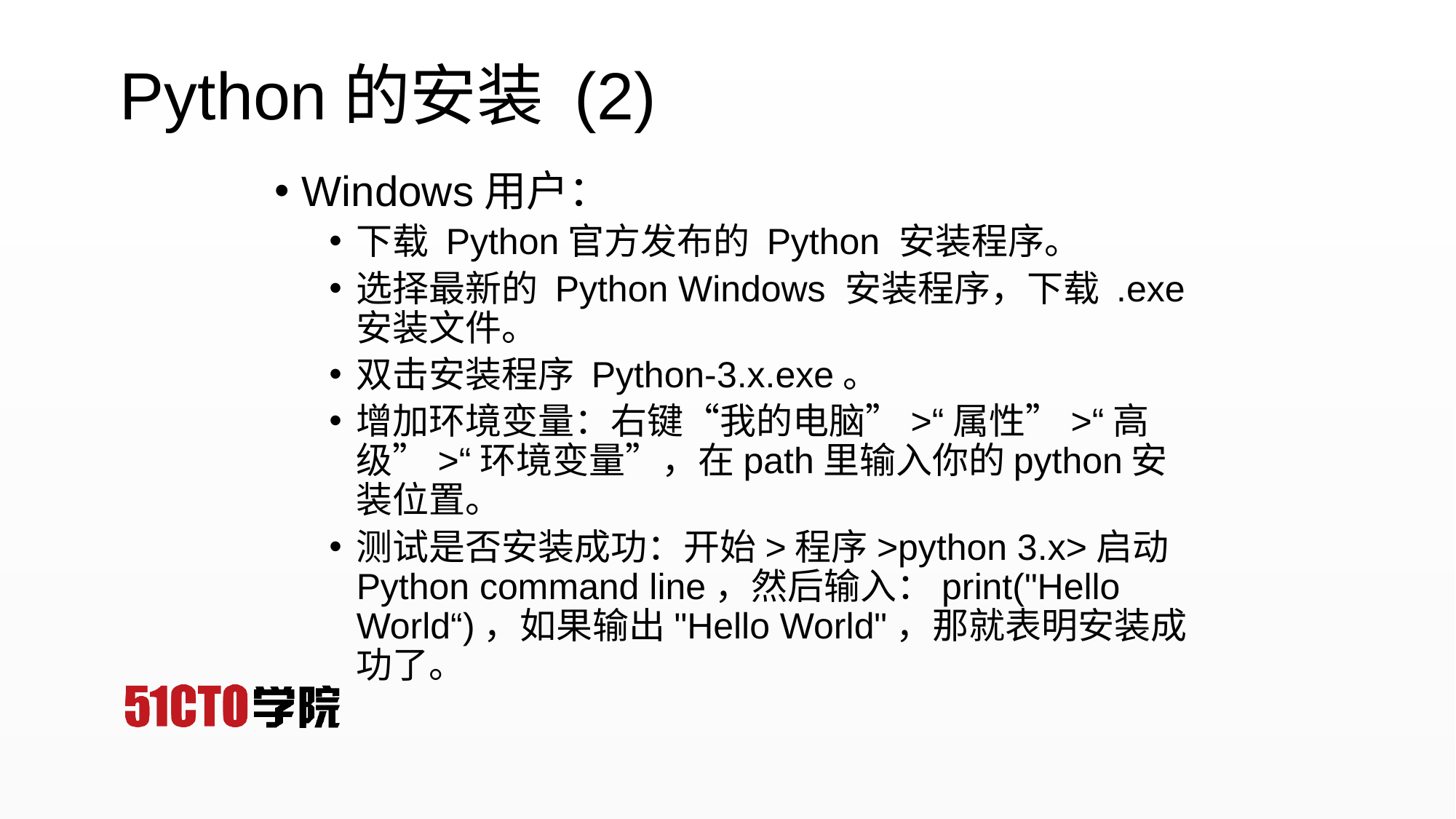

# Python的安装 (2)
Windows用户：
下载 Python官方发布的 Python 安装程序。
选择最新的 Python Windows 安装程序，下载 .exe 安装文件。
双击安装程序 Python-3.x.exe。
增加环境变量：右键“我的电脑”>“属性”>“高级”>“环境变量”，在path里输入你的python安装位置。
测试是否安装成功：开始>程序>python 3.x>启动 Python command line，然后输入：print("Hello World“)，如果输出"Hello World"，那就表明安装成功了。